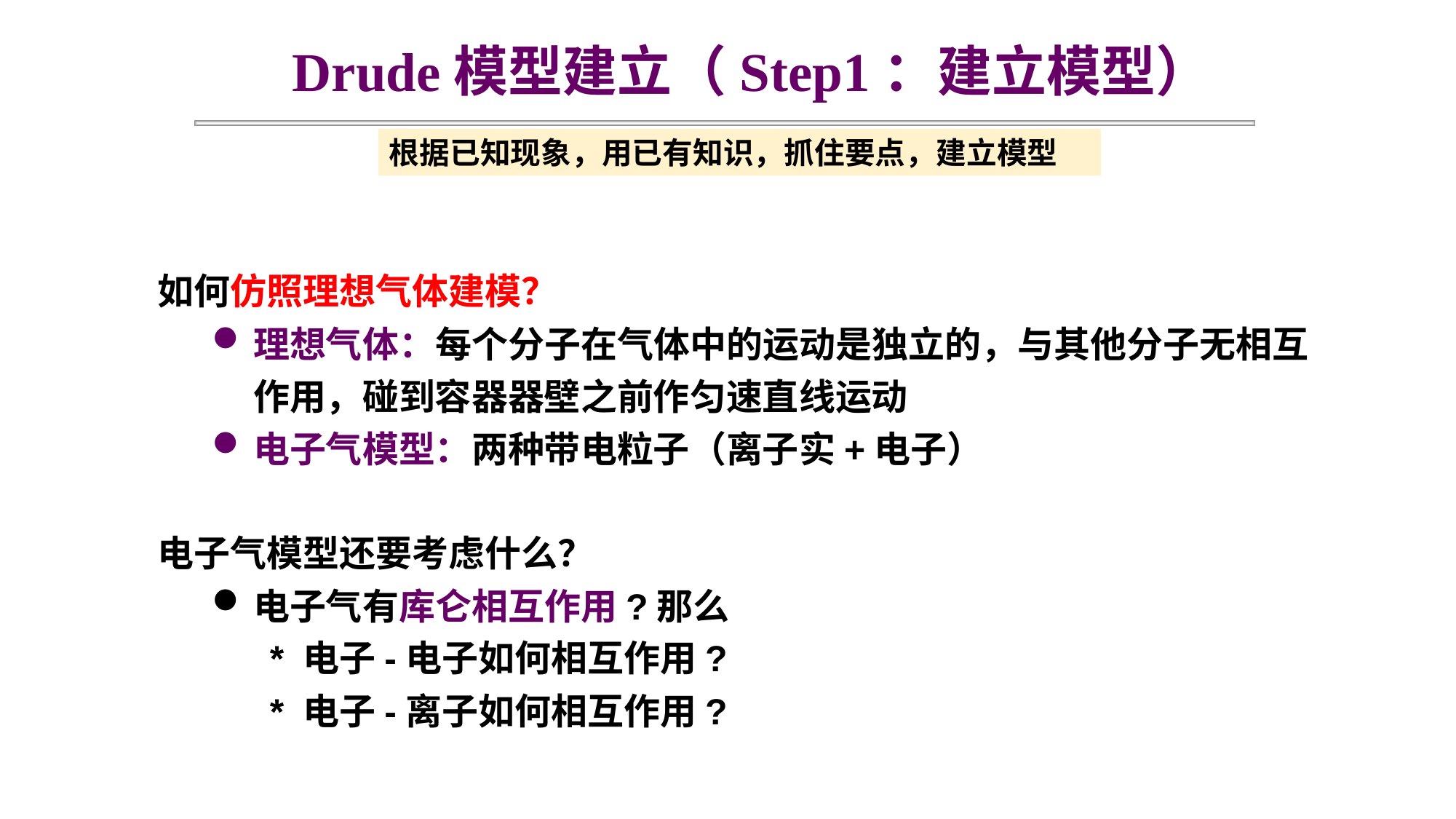

Drude模型建立（Step1：建立模型）

根据已知现象，用已有知识，抓住要点，建立模型
如何仿照理想气体建模？
理想气体：每个分子在气体中的运动是独立的，与其他分子无相互作用，碰到容器器壁之前作匀速直线运动
电子气模型：两种带电粒子（离子实+电子）

电子气模型还要考虑什么？
电子气有库仑相互作用?那么
           * 电子-电子如何相互作用?
           * 电子-离子如何相互作用?

电导(热传导)是个输运非平衡过程,所以还需规(假)定体系将通过什么方式建立电（热）平衡?
 *即,在没有电场(温度梯度)时、在有电场(温度梯度)时,电子如何达到电（热）平衡?